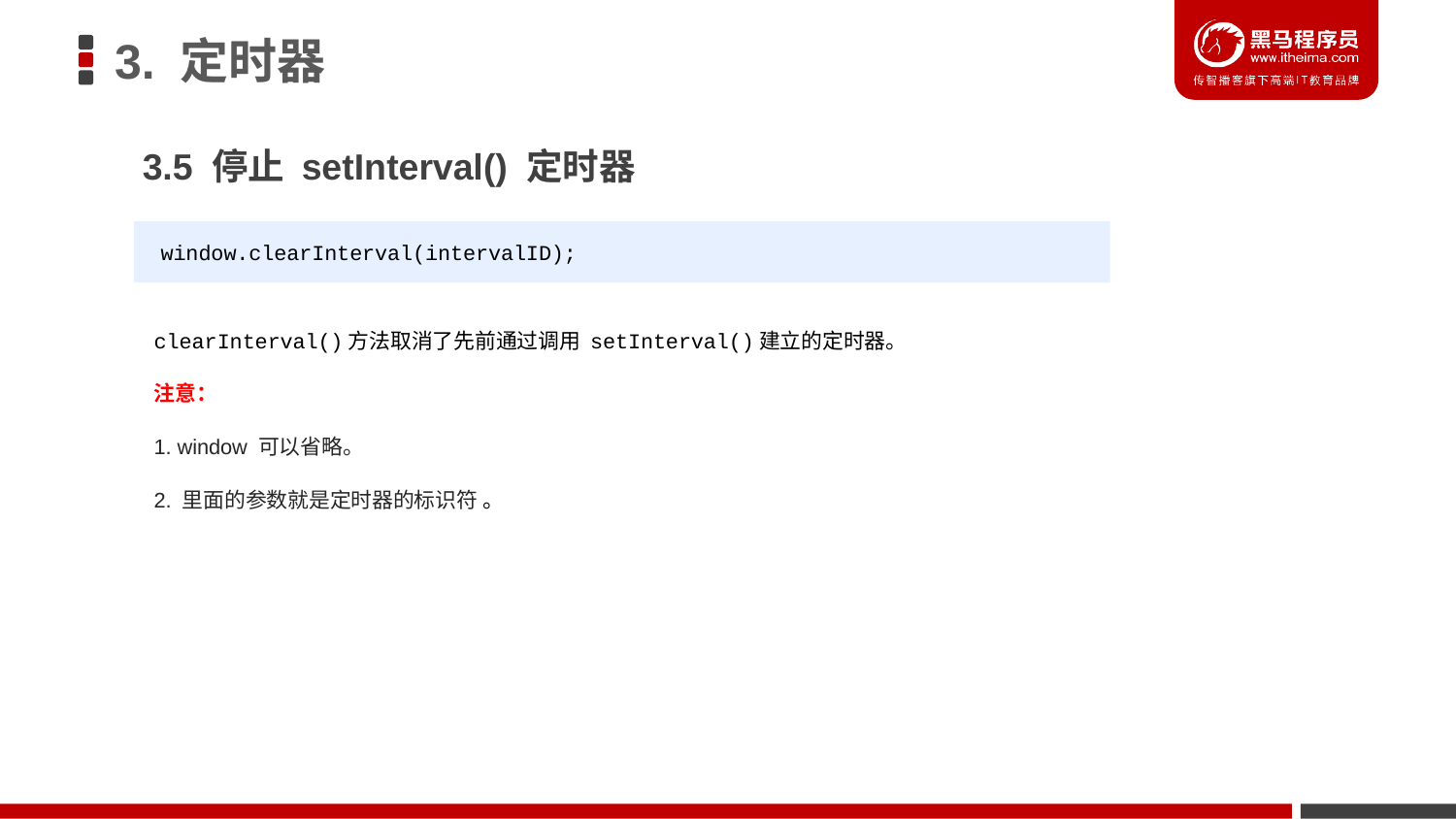

# 3. 定时器
3.5 停止 setInterval() 定时器
 window.clearInterval(intervalID);
clearInterval()方法取消了先前通过调用 setInterval()建立的定时器。
注意：
1. window 可以省略。
2. 里面的参数就是定时器的标识符 。